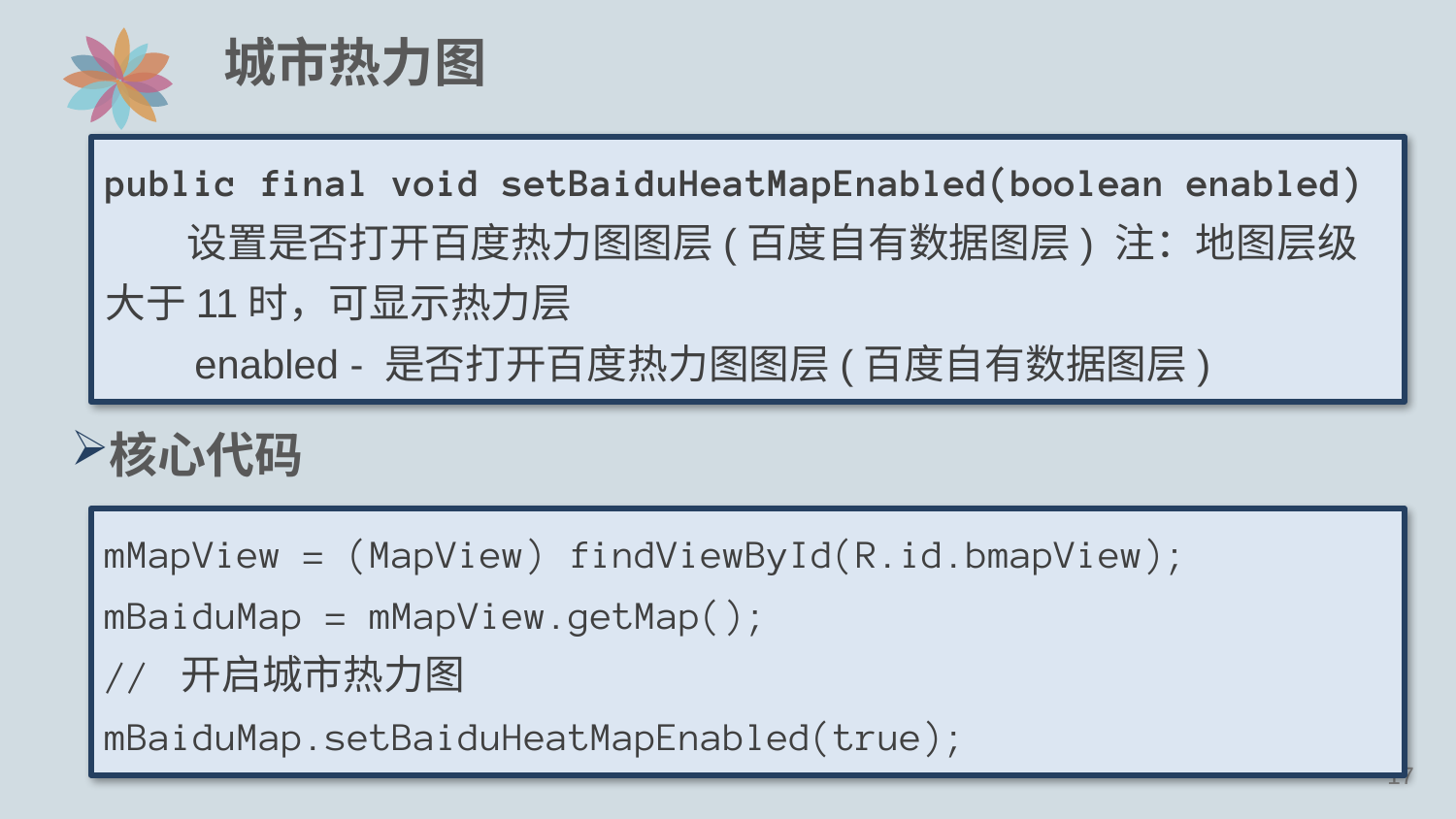

# 城市热力图
public final void setBaiduHeatMapEnabled(boolean enabled)
        设置是否打开百度热力图图层(百度自有数据图层) 注：地图层级大于11时，可显示热力层
        enabled - 是否打开百度热力图图层(百度自有数据图层)
核心代码
mMapView = (MapView) findViewById(R.id.bmapView);
mBaiduMap = mMapView.getMap();
// 开启城市热力图
mBaiduMap.setBaiduHeatMapEnabled(true);
17